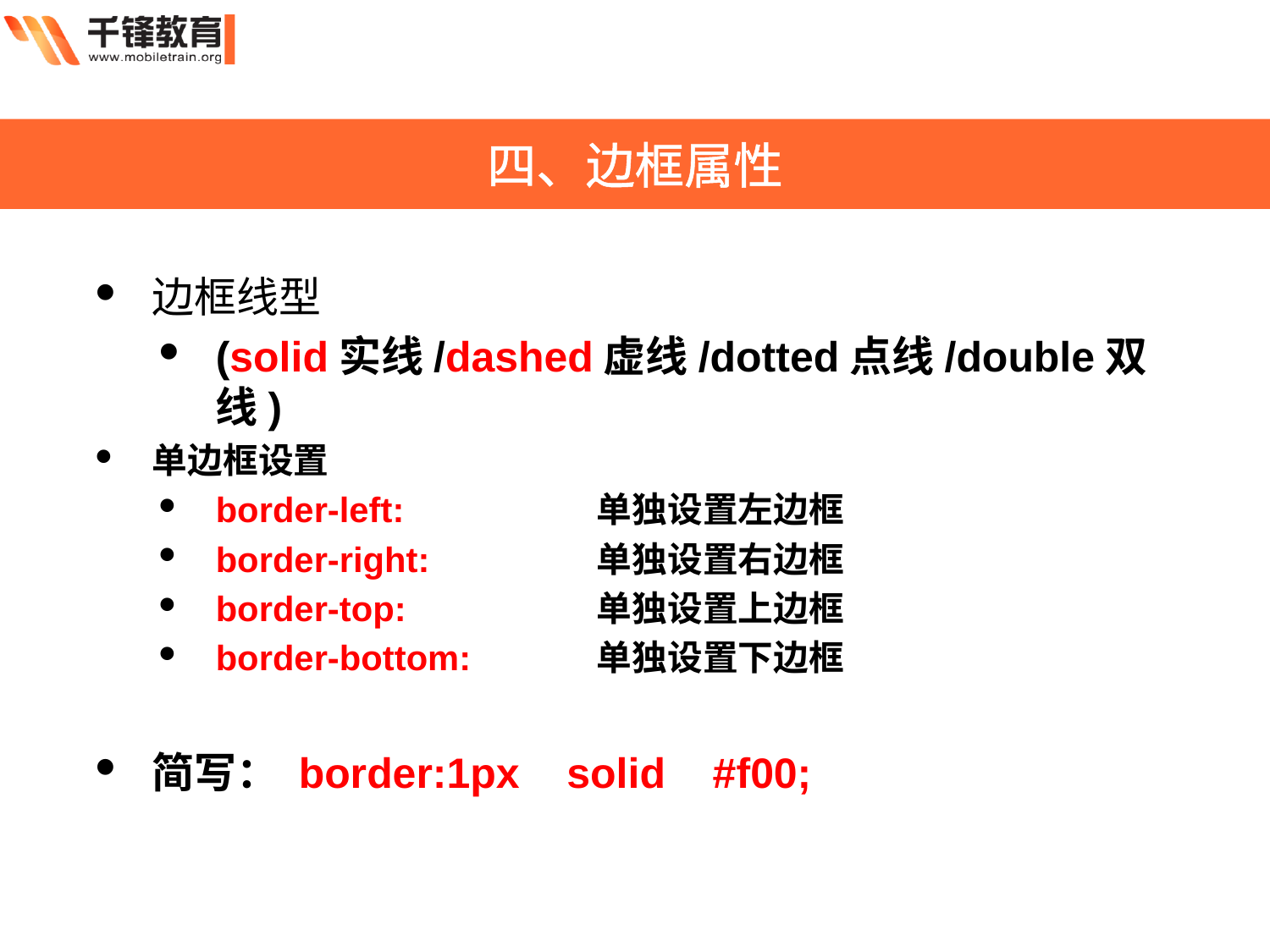

四、边框属性
边框线型
(solid实线/dashed虚线/dotted点线/double双线)
单边框设置
border-left:  		单独设置左边框
border-right:		单独设置右边框
border-top:		单独设置上边框
border-bottom:	单独设置下边框

简写： border:1px    solid    #f00;